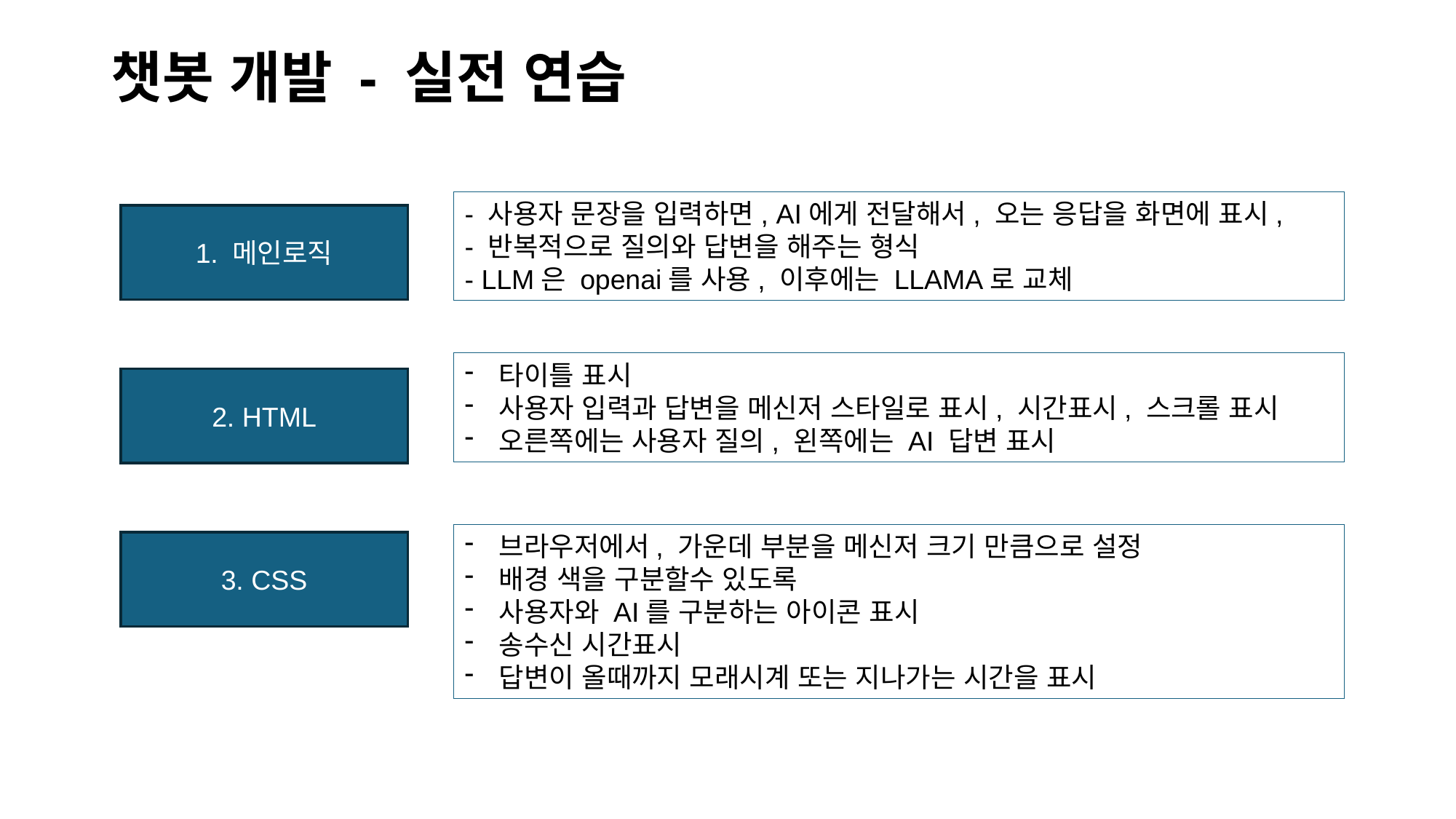

# 챗봇 개발 - 실전 연습
- 사용자 문장을 입력하면, AI에게 전달해서, 오는 응답을 화면에 표시,
- 반복적으로 질의와 답변을 해주는 형식
- LLM은 openai를 사용, 이후에는 LLAMA로 교체
1. 메인로직
타이틀 표시
사용자 입력과 답변을 메신저 스타일로 표시, 시간표시, 스크롤 표시
오른쪽에는 사용자 질의, 왼쪽에는 AI 답변 표시
2. HTML
브라우저에서, 가운데 부분을 메신저 크기 만큼으로 설정
배경 색을 구분할수 있도록
사용자와 AI를 구분하는 아이콘 표시
송수신 시간표시
답변이 올때까지 모래시계 또는 지나가는 시간을 표시
3. CSS